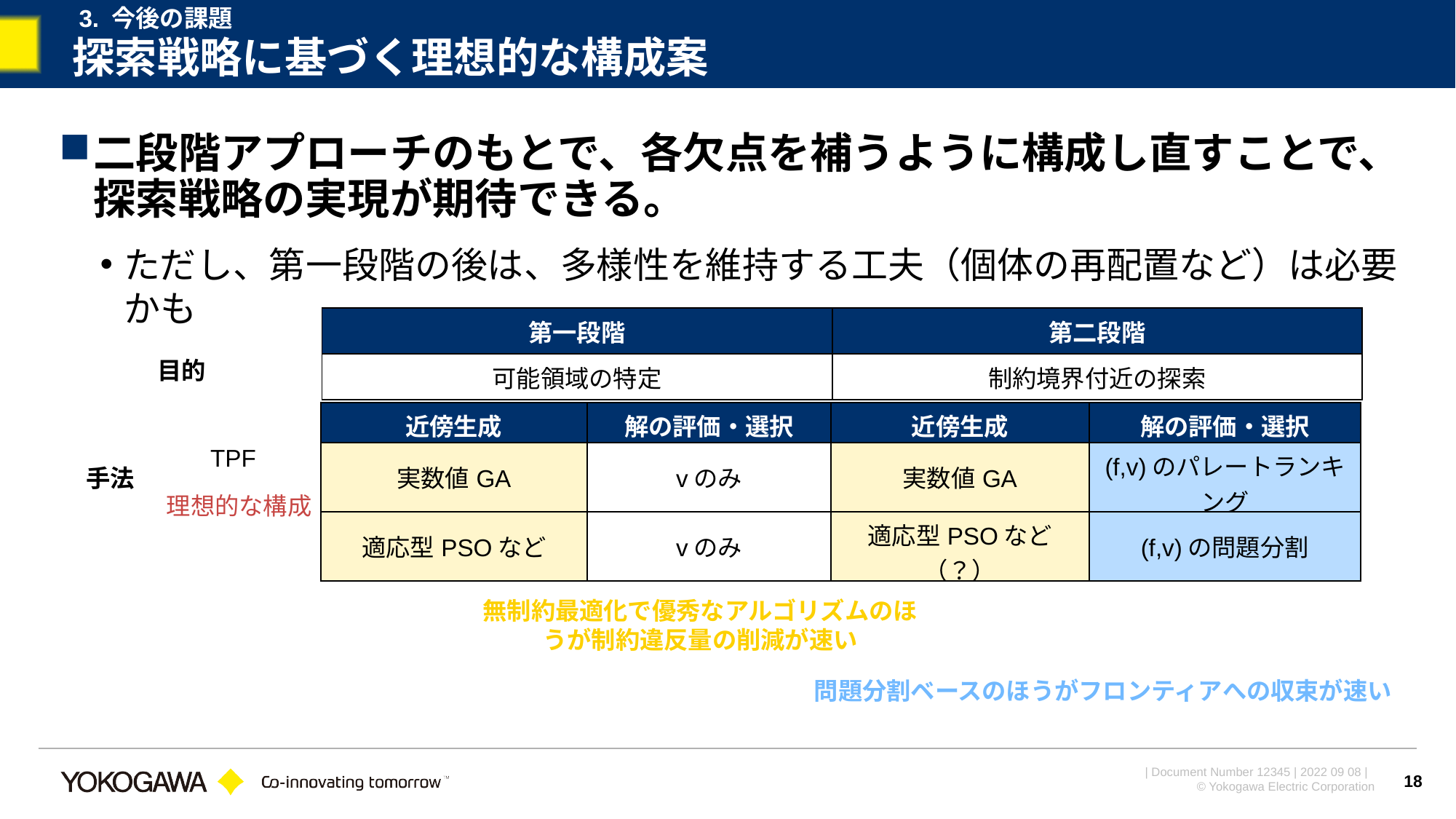

3. 今後の課題
# 探索戦略に基づく理想的な構成案
二段階アプローチのもとで、各欠点を補うように構成し直すことで、探索戦略の実現が期待できる。
ただし、第一段階の後は、多様性を維持する工夫（個体の再配置など）は必要かも
| 第一段階 | 第二段階 |
| --- | --- |
| 可能領域の特定 | 制約境界付近の探索 |
目的
| 近傍生成 | 解の評価・選択 | 近傍生成 | 解の評価・選択 |
| --- | --- | --- | --- |
| 実数値GA | vのみ | 実数値GA | (f,v)のパレートランキング |
| 適応型PSOなど | vのみ | 適応型PSOなど（？） | (f,v)の問題分割 |
TPF
手法
理想的な構成

無制約最適化で優秀なアルゴリズムのほうが制約違反量の削減が速い
問題分割ベースのほうがフロンティアへの収束が速い
18